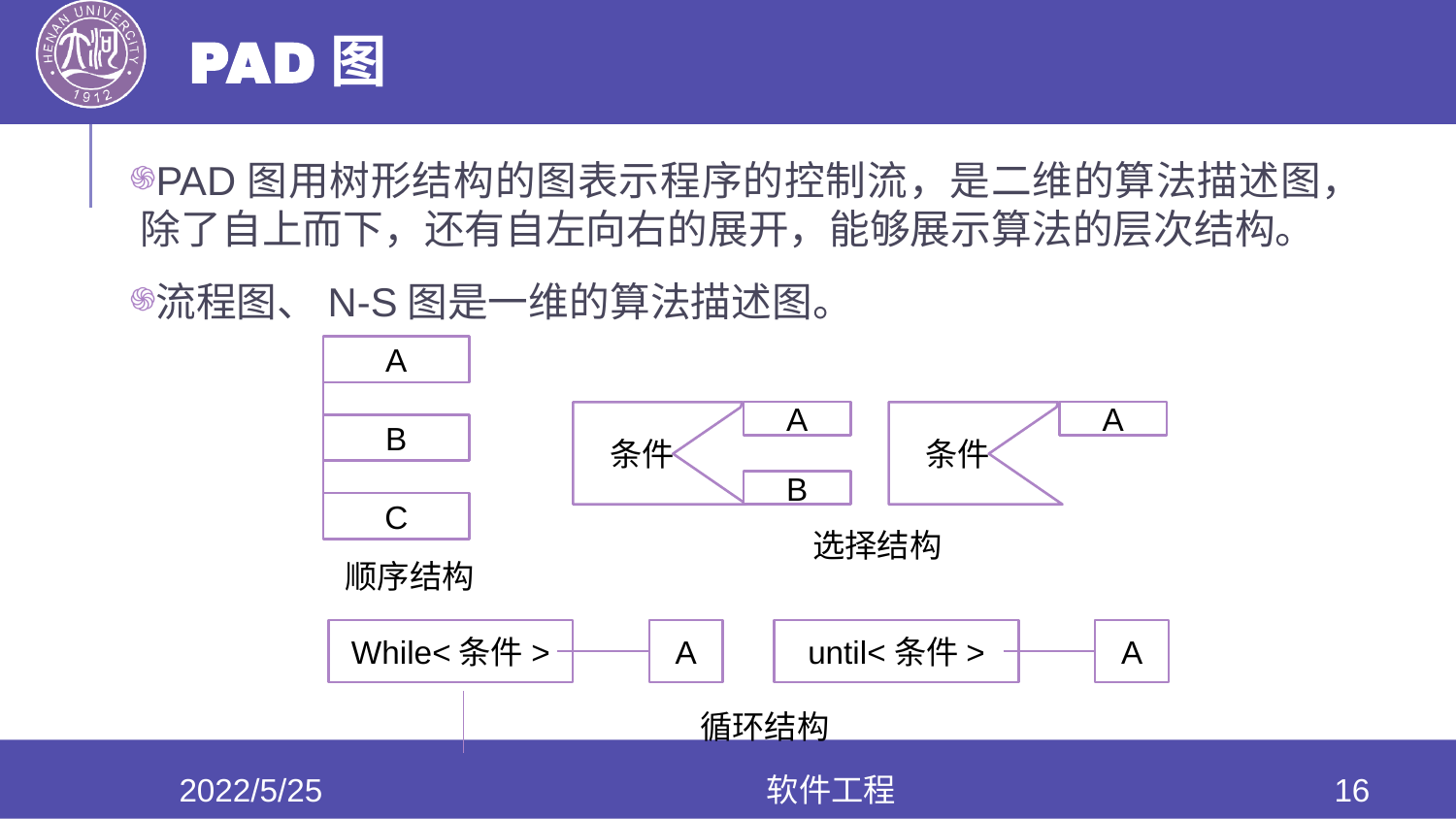

# PAD图
PAD图用树形结构的图表示程序的控制流，是二维的算法描述图，除了自上而下，还有自左向右的展开，能够展示算法的层次结构。
流程图、N-S图是一维的算法描述图。
A
B
C
A
  条件
B
A
  条件
选择结构
顺序结构
While<条件>
A
until<条件>
A
循环结构
2022/5/25
软件工程
16